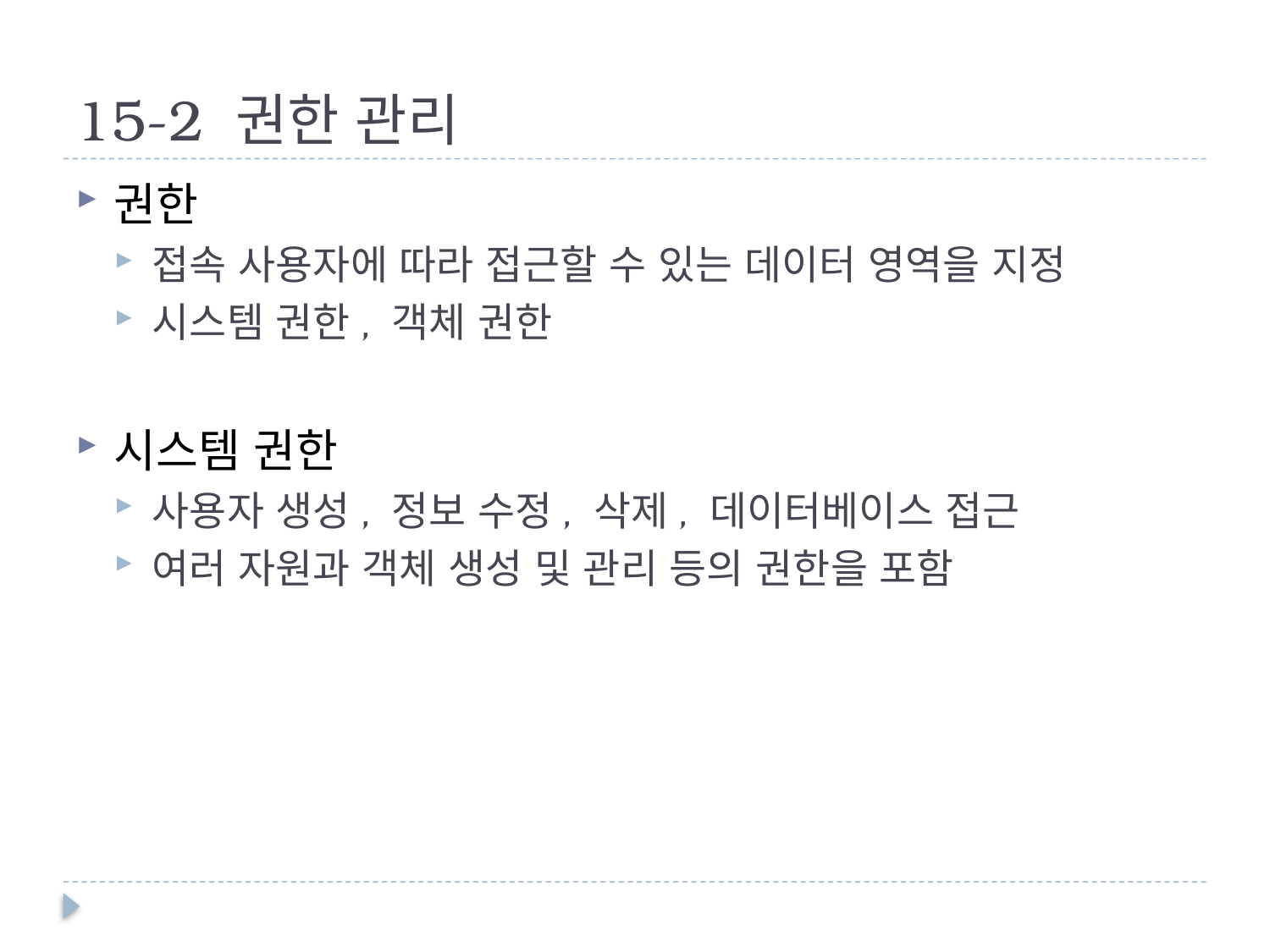

# 15-2 권한 관리
권한
접속 사용자에 따라 접근할 수 있는 데이터 영역을 지정
시스템 권한, 객체 권한

시스템 권한
사용자 생성, 정보 수정, 삭제, 데이터베이스 접근
여러 자원과 객체 생성 및 관리 등의 권한을 포함